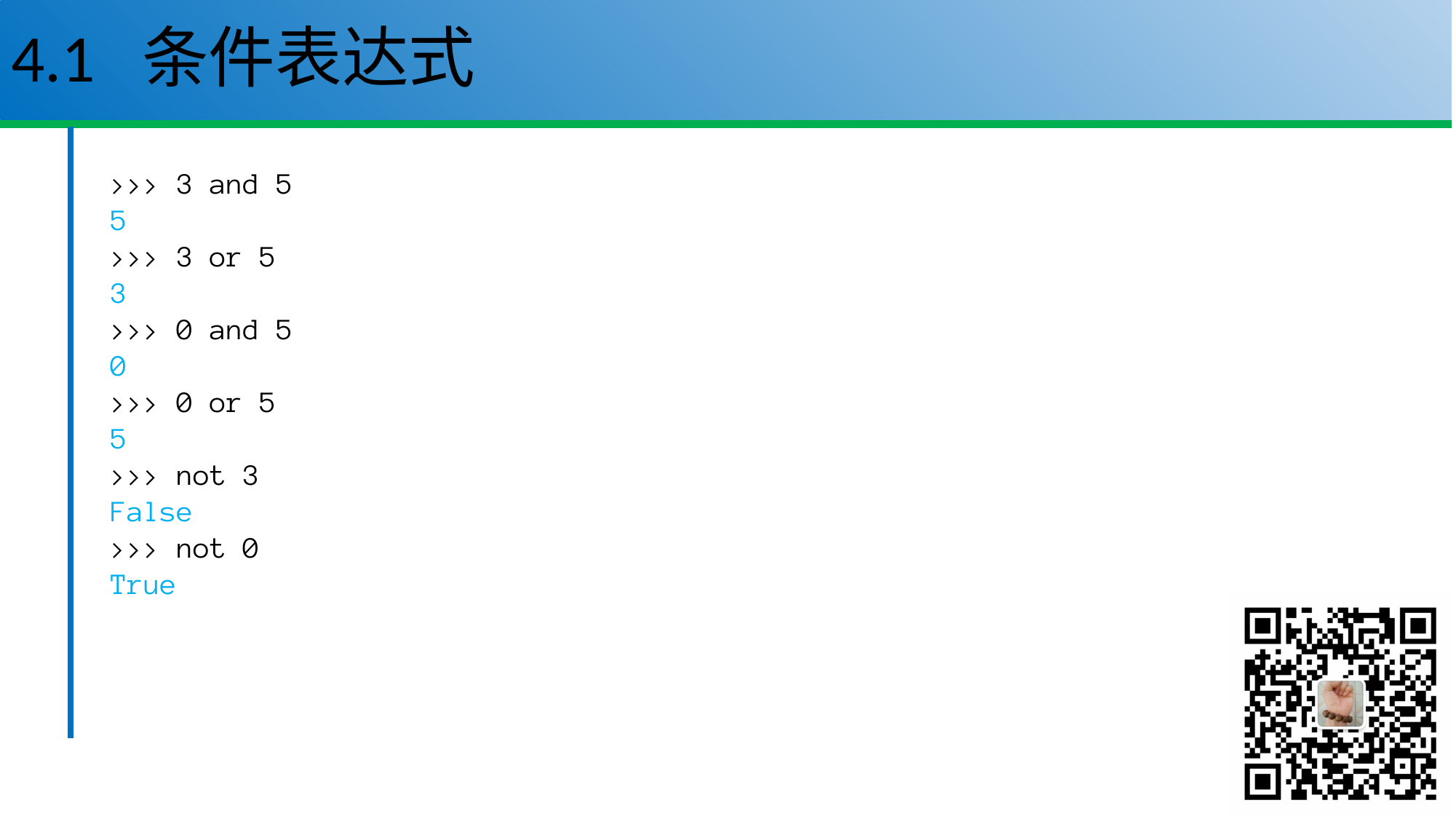

# 4.1  条件表达式
>>> 3 and 5
5
>>> 3 or 5
3
>>> 0 and 5
0
>>> 0 or 5
5
>>> not 3
False
>>> not 0
True
8